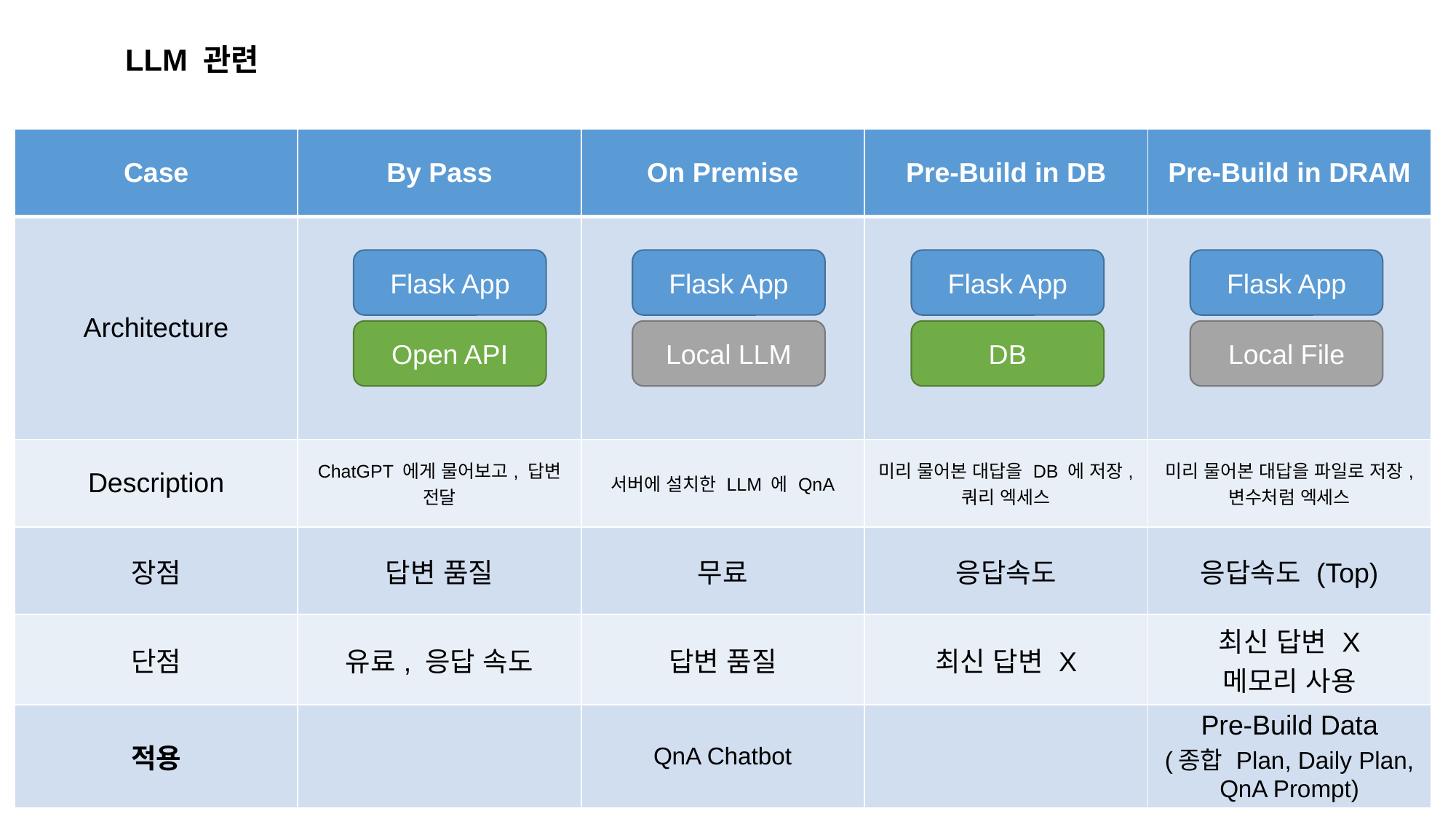

LLM 관련
| Case | By Pass | On Premise | Pre-Build in DB | Pre-Build in DRAM |
| --- | --- | --- | --- | --- |
| Architecture |  |  |  |  |
| Description | ChatGPT 에게 물어보고, 답변 전달 | 서버에 설치한 LLM 에 QnA | 미리 물어본 대답을 DB 에 저장, 쿼리 엑세스 | 미리 물어본 대답을 파일로 저장, 변수처럼 엑세스 |
| 장점 | 답변 품질 | 무료 | 응답속도 | 응답속도 (Top) |
| 단점 | 유료, 응답 속도 | 답변 품질 | 최신 답변 X | 최신 답변 X 메모리 사용 |
| 적용 |  | QnA Chatbot |  | Pre-Build Data (종합 Plan, Daily Plan, QnA Prompt) |
Flask App
Flask App
Flask App
Flask App
Open API
Local LLM
DB
Local File